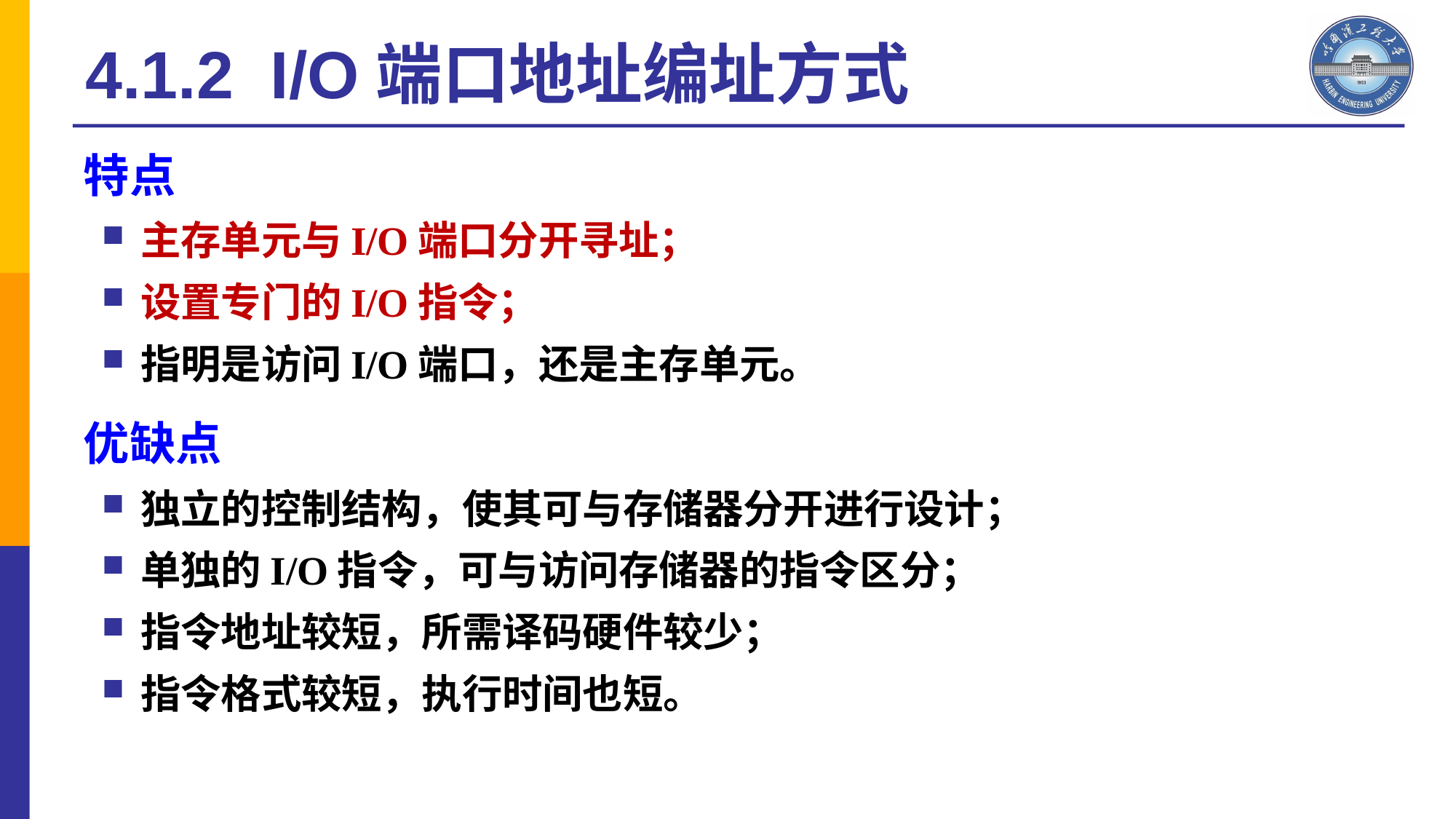

4.1.2  I/O端口地址编址方式
特点
主存单元与I/O端口分开寻址；
设置专门的I/O指令；
指明是访问I/O端口，还是主存单元。
优缺点
独立的控制结构，使其可与存储器分开进行设计；
单独的I/O指令，可与访问存储器的指令区分；
指令地址较短，所需译码硬件较少；
指令格式较短，执行时间也短。